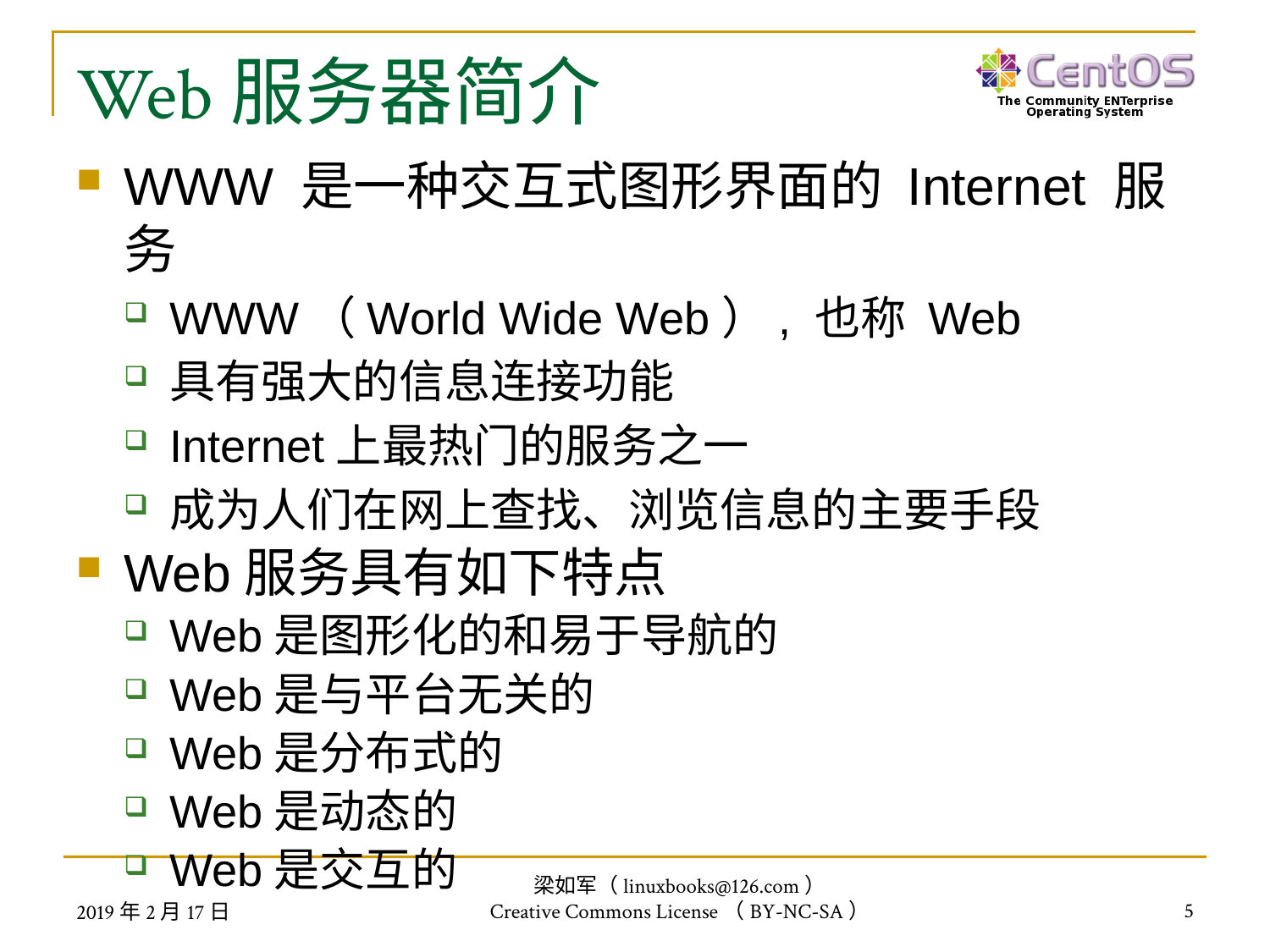

# Web服务器简介
WWW 是一种交互式图形界面的 Internet 服务
WWW（World Wide Web）, 也称 Web
具有强大的信息连接功能
Internet上最热门的服务之一
成为人们在网上查找、浏览信息的主要手段
Web服务具有如下特点
Web是图形化的和易于导航的
Web是与平台无关的
Web是分布式的
Web是动态的
Web是交互的

梁如军（linuxbooks@126.com）
Creative Commons License（BY-NC-SA）
2019年2月17日
5